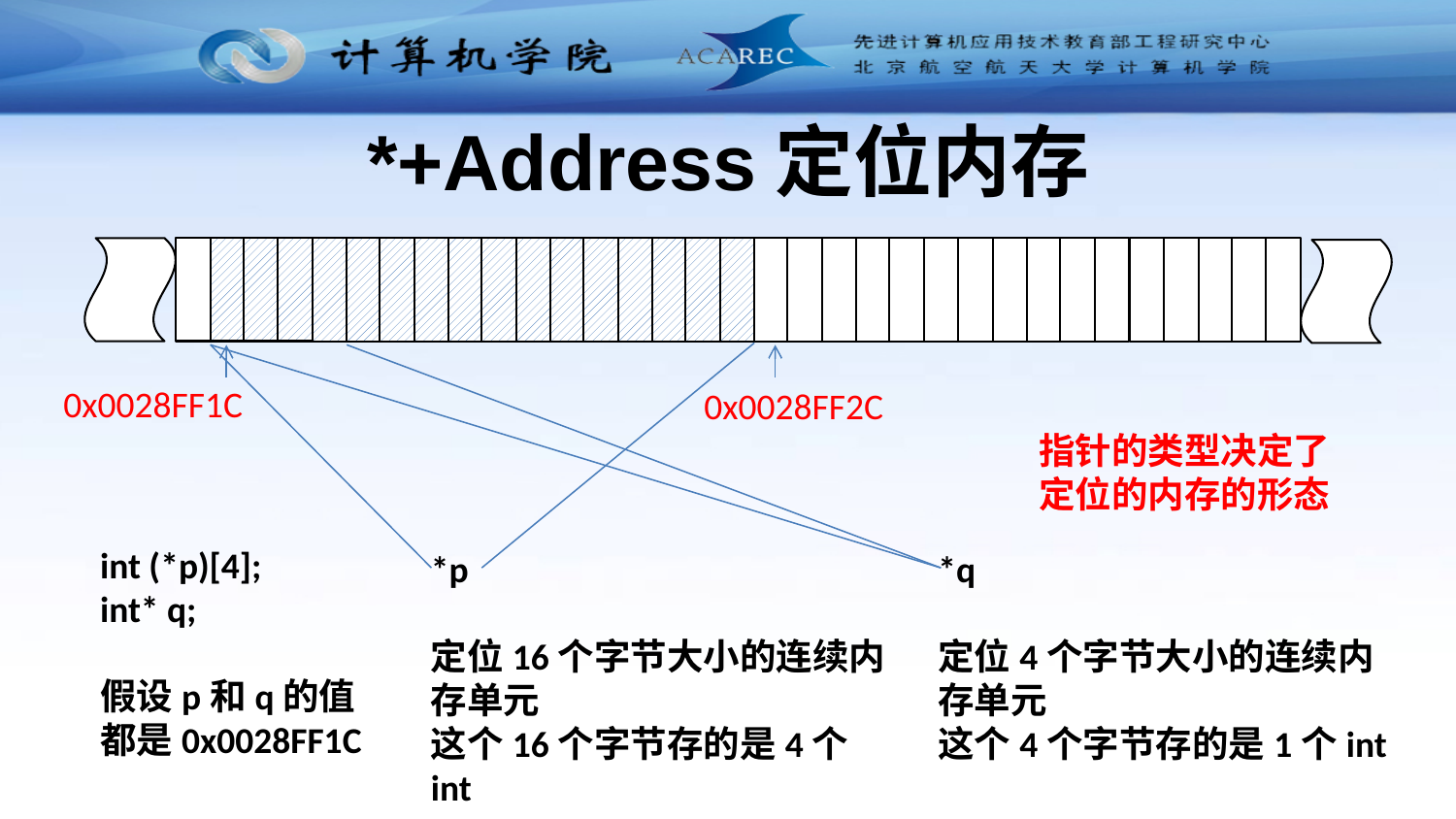

# *+Address定位内存

0x0028FF1C
0x0028FF2C
指针的类型决定了定位的内存的形态
int (*p)[4];
int* q;

假设p和q的值
都是0x0028FF1C
*p

定位16个字节大小的连续内存单元
这个16个字节存的是4个int
*q
定位4个字节大小的连续内存单元
这个4个字节存的是1个int